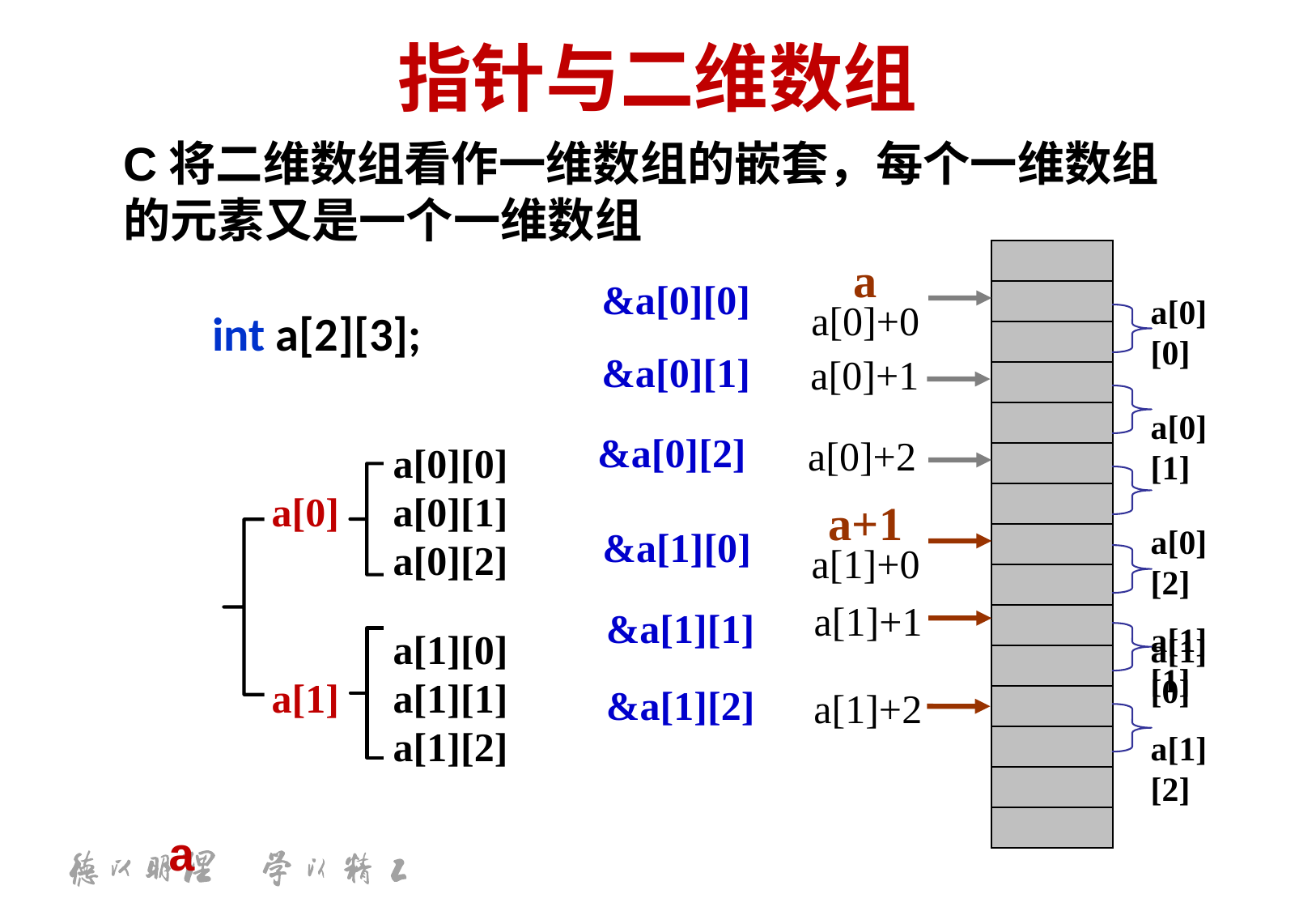

# 指针与二维数组
C将二维数组看作一维数组的嵌套，每个一维数组的元素又是一个一维数组

a[0][0]

a[0][1]

a[0][2]

a[1][0]
a[1][1]

a[1][2]

a
a[0]+0
&a[0][0]

int a[2][3];
&a[0][1]
a[0]+1

	     		a[0][0]
	      	a[0]	a[0][1]
			a[0][2]

			a[1][0]
	      	a[1] 	a[1][1]
			a[1][2]

                                     a
&a[0][2]
a[0]+2

a+1
a[1]+0
&a[1][0]

&a[1][1]
a[1]+1

&a[1][2]
a[1]+2

67